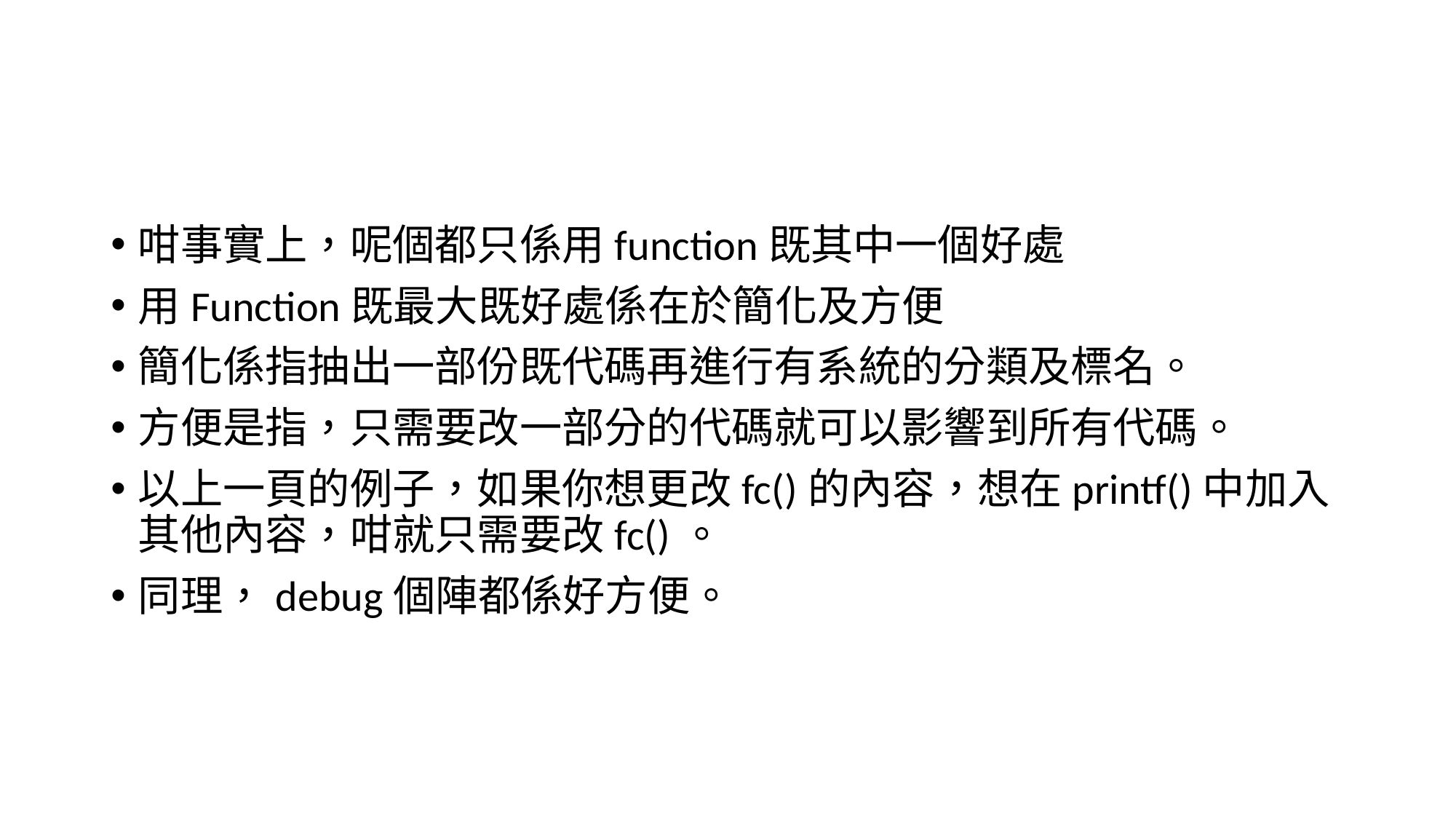

#
咁事實上，呢個都只係用function既其中一個好處
用Function既最大既好處係在於簡化及方便
簡化係指抽出一部份既代碼再進行有系統的分類及標名。
方便是指，只需要改一部分的代碼就可以影響到所有代碼。
以上一頁的例子，如果你想更改fc()的內容，想在printf()中加入其他內容，咁就只需要改fc()。
同理，debug個陣都係好方便。